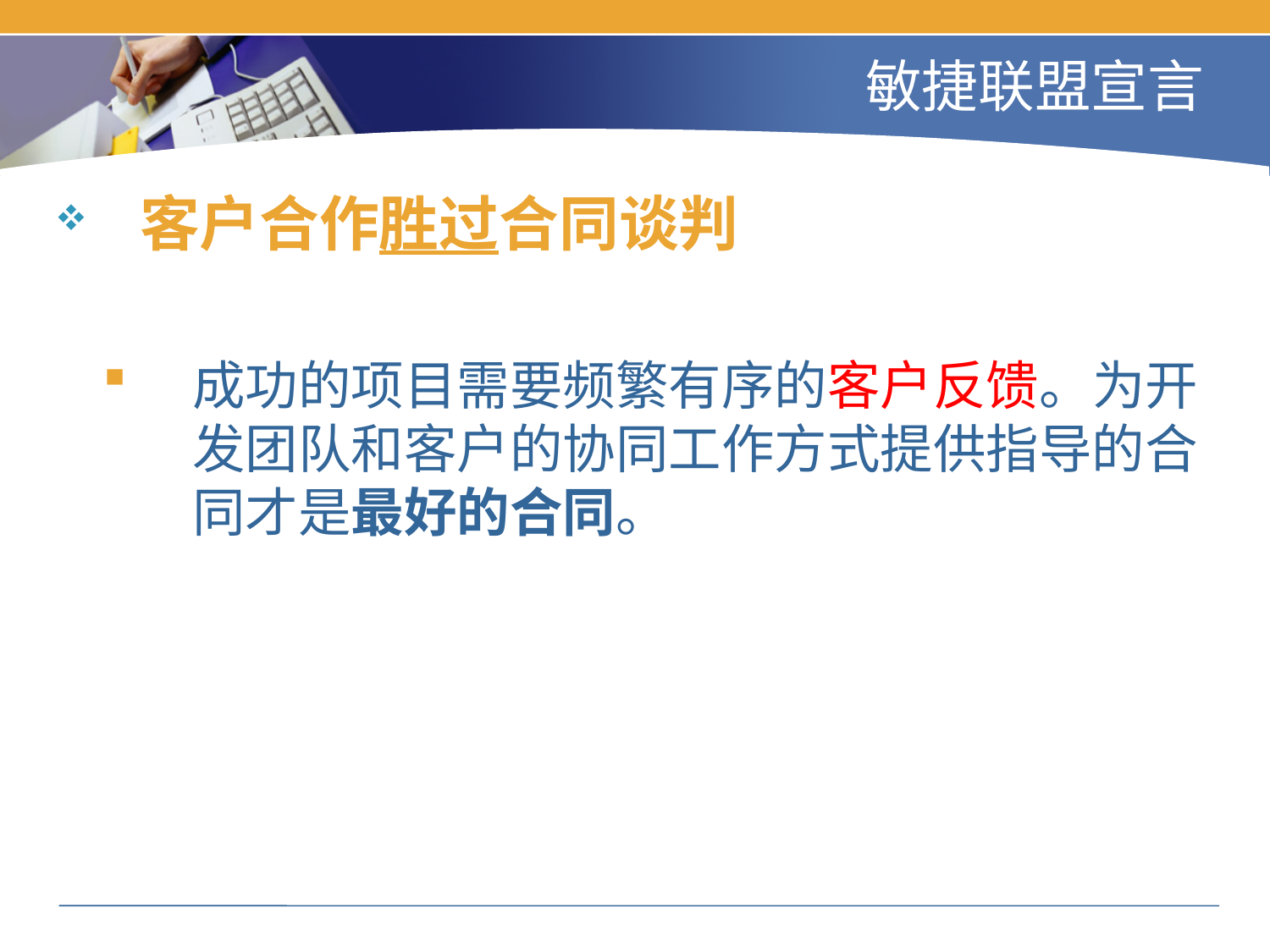

# 敏捷联盟宣言
客户合作胜过合同谈判

成功的项目需要频繁有序的客户反馈。为开发团队和客户的协同工作方式提供指导的合同才是最好的合同。